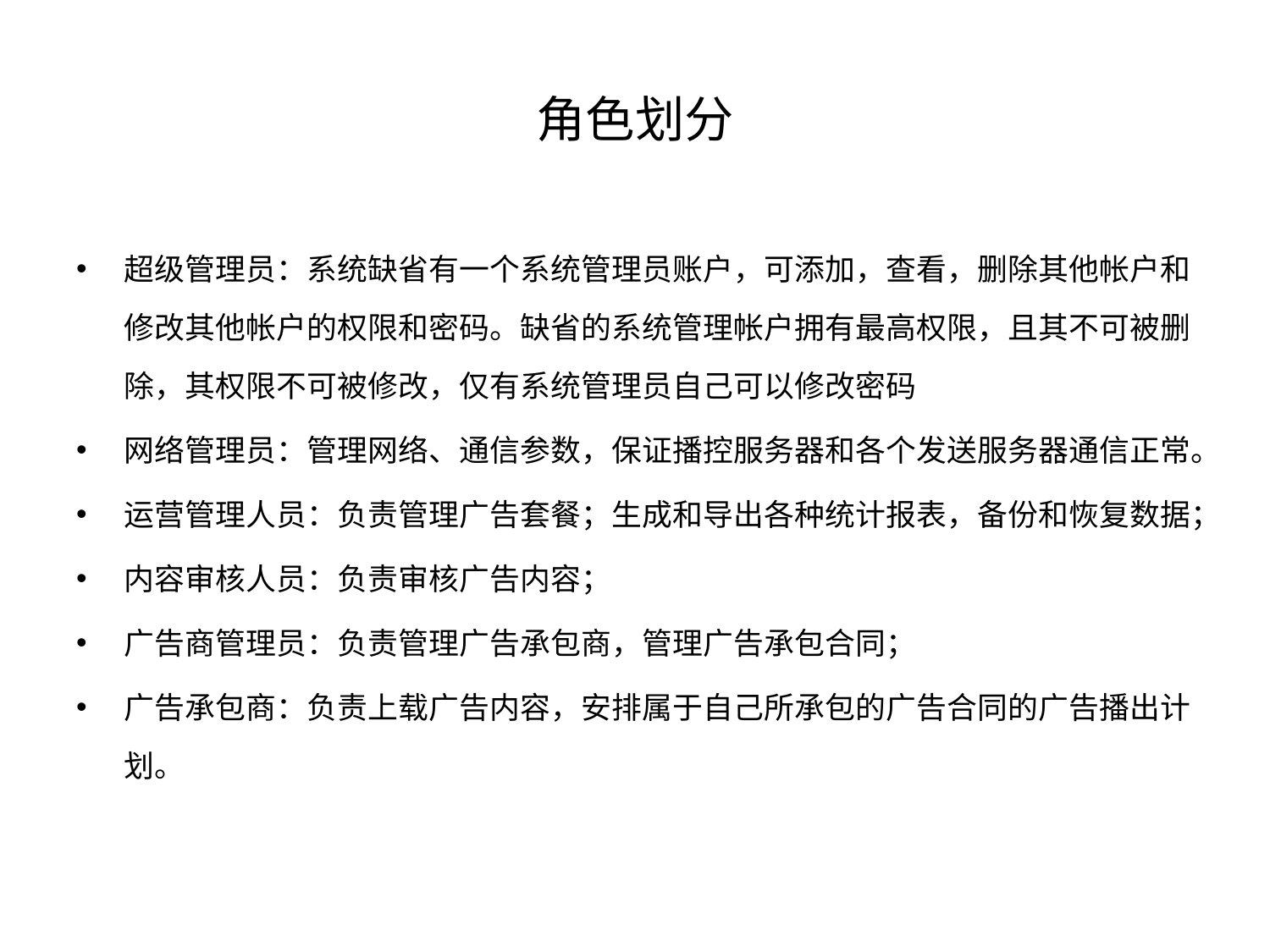

# 角色划分
超级管理员：系统缺省有一个系统管理员账户，可添加，查看，删除其他帐户和修改其他帐户的权限和密码。缺省的系统管理帐户拥有最高权限，且其不可被删除，其权限不可被修改，仅有系统管理员自己可以修改密码
网络管理员：管理网络、通信参数，保证播控服务器和各个发送服务器通信正常。
运营管理人员：负责管理广告套餐；生成和导出各种统计报表，备份和恢复数据；
内容审核人员：负责审核广告内容；
广告商管理员：负责管理广告承包商，管理广告承包合同；
广告承包商：负责上载广告内容，安排属于自己所承包的广告合同的广告播出计划。